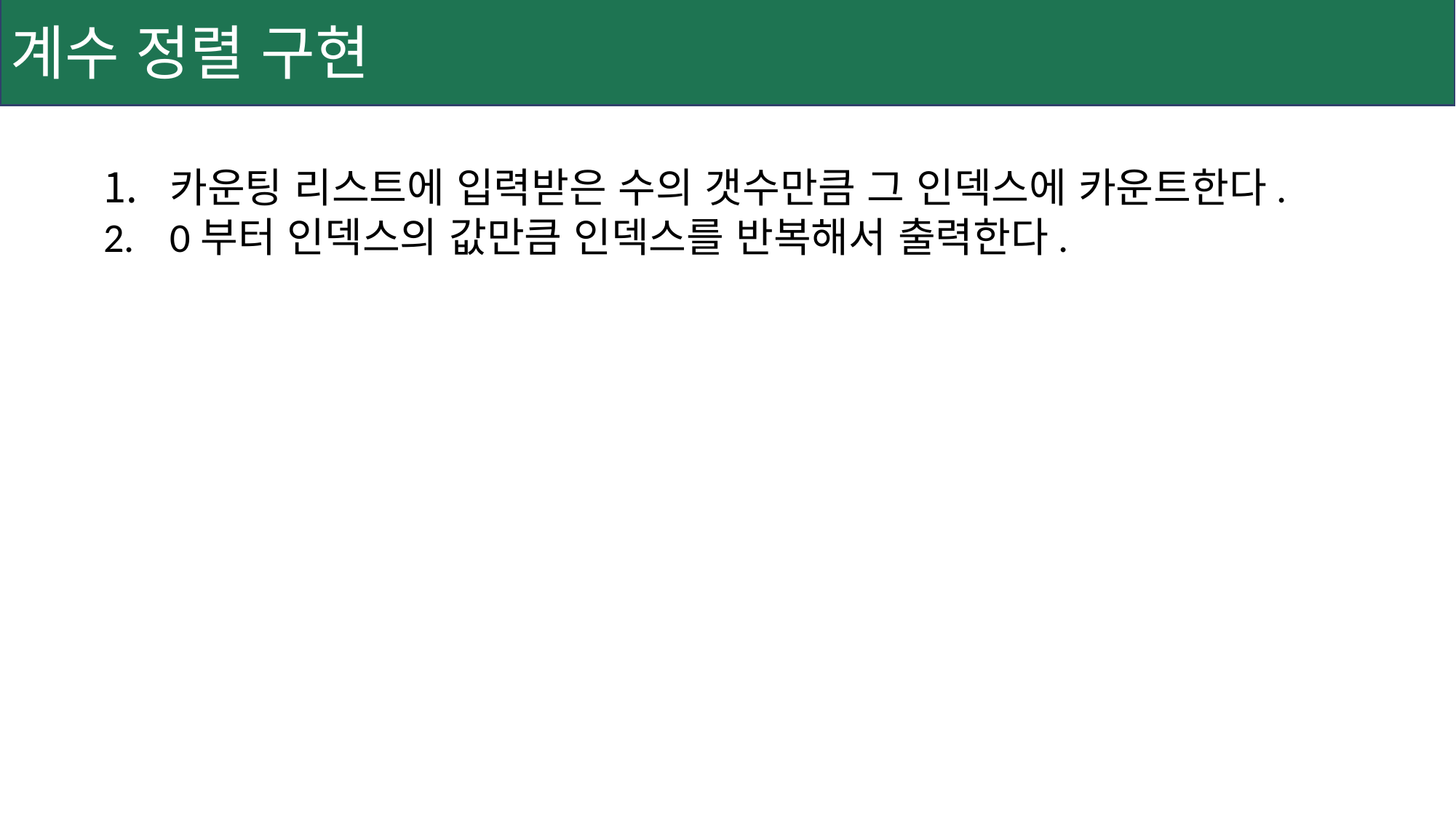

계수 정렬 구현
카운팅 리스트에 입력받은 수의 갯수만큼 그 인덱스에 카운트한다.
0부터 인덱스의 값만큼 인덱스를 반복해서 출력한다.